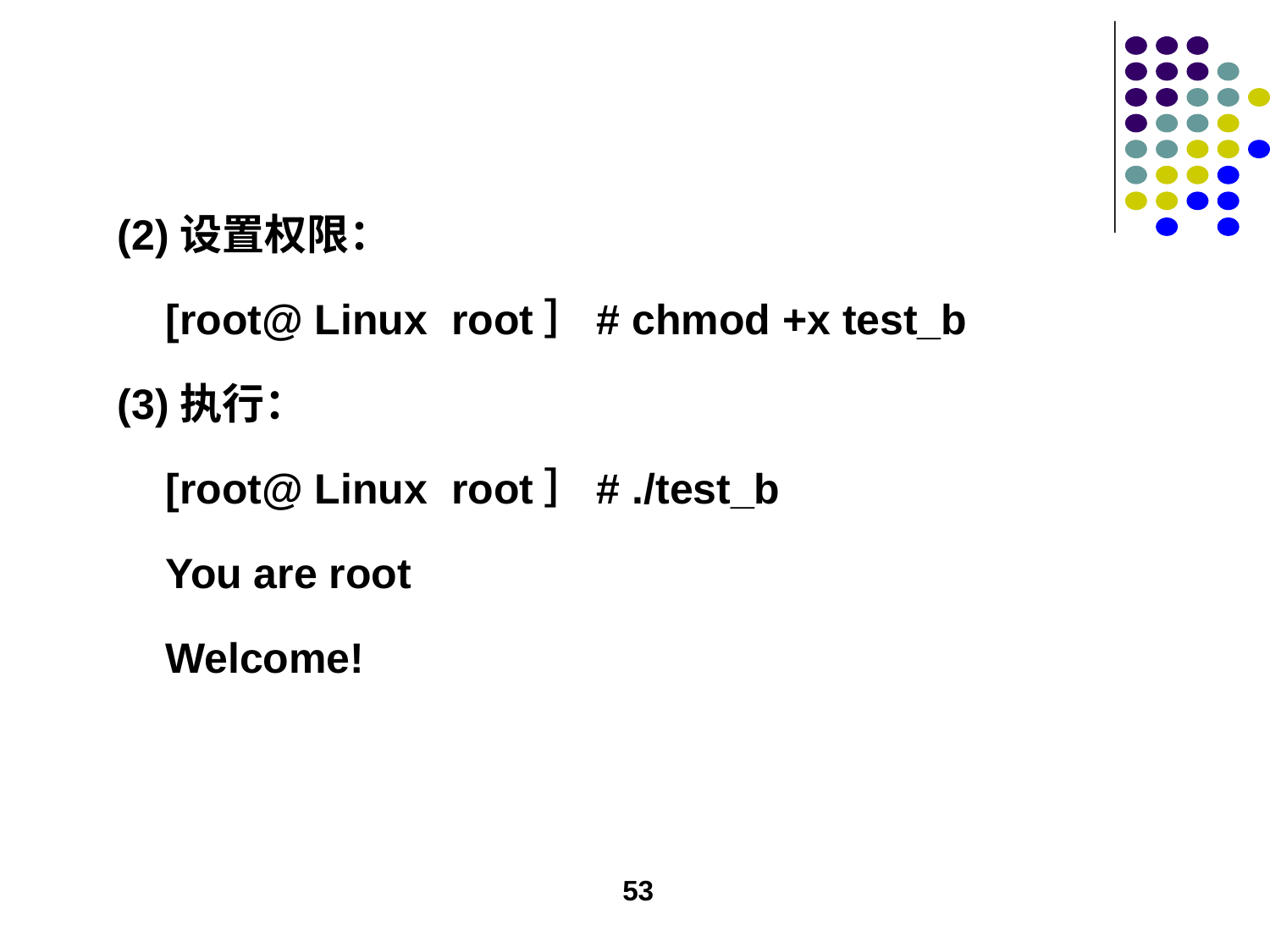

(2)设置权限：
[root@ Linux  root］# chmod +x test_b
(3)执行：
[root@ Linux  root］# ./test_b
You are root
Welcome!
53